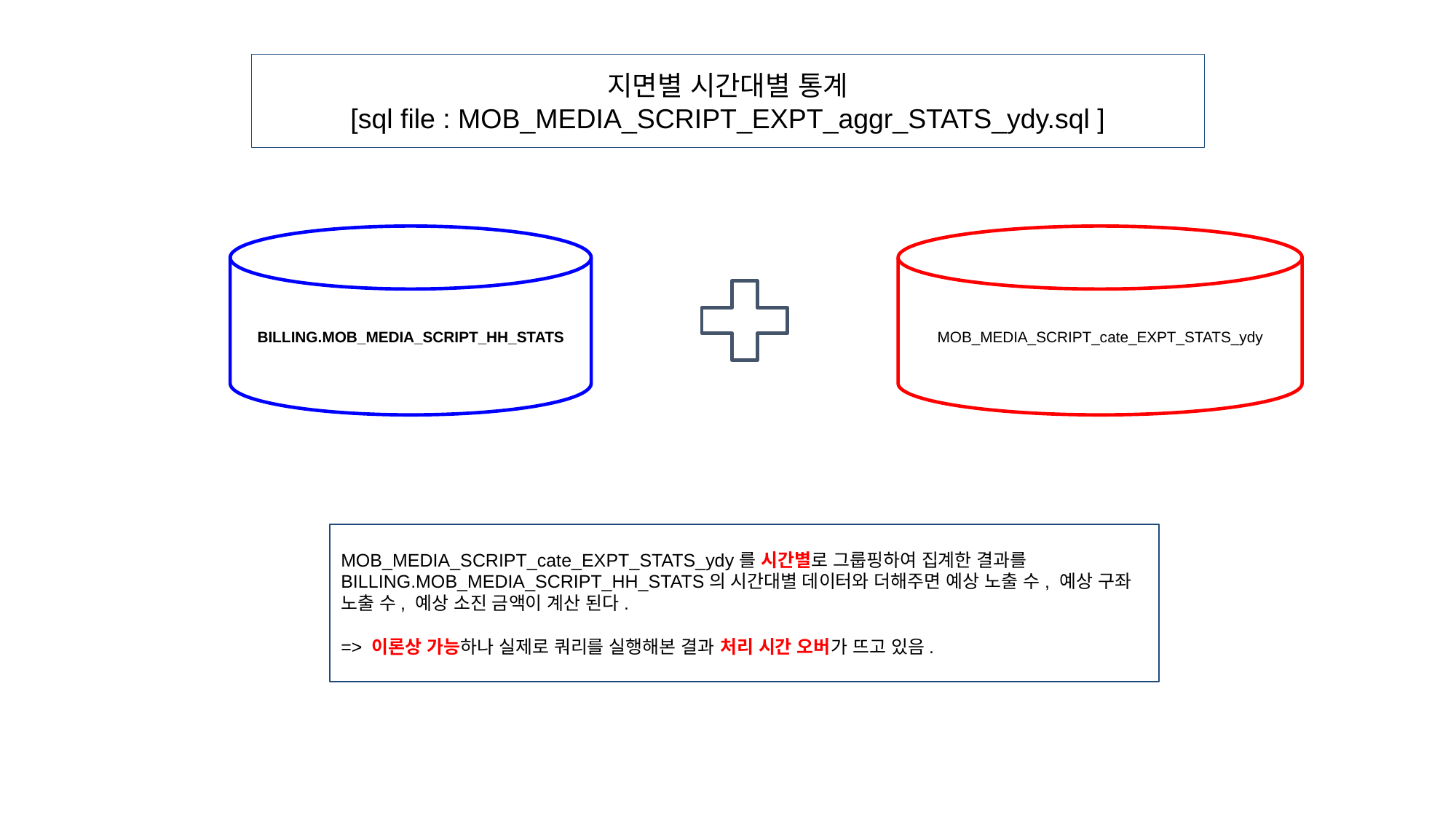

지면별 시간대별 통계
[sql file : MOB_MEDIA_SCRIPT_EXPT_aggr_STATS_ydy.sql ]
BILLING.MOB_MEDIA_SCRIPT_HH_STATS
MOB_MEDIA_SCRIPT_cate_EXPT_STATS_ydy

MOB_MEDIA_SCRIPT_cate_EXPT_STATS_ydy를 시간별로 그룹핑하여 집계한 결과를 BILLING.MOB_MEDIA_SCRIPT_HH_STATS의 시간대별 데이터와 더해주면 예상 노출 수, 예상 구좌 노출 수, 예상 소진 금액이 계산 된다.

=> 이론상 가능하나 실제로 쿼리를 실행해본 결과 처리 시간 오버가 뜨고 있음.